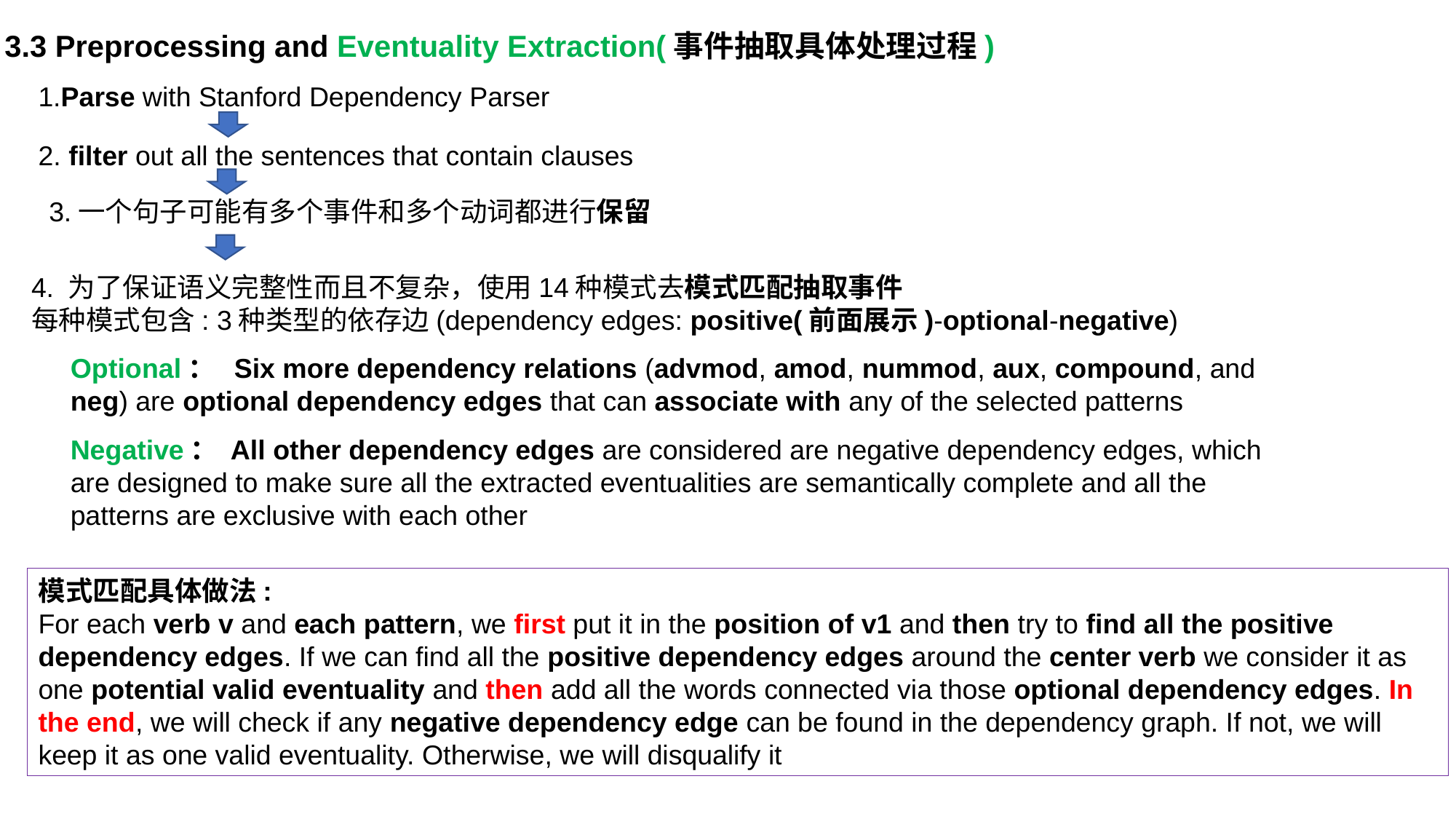

3.3 Preprocessing and Eventuality Extraction(事件抽取具体处理过程)
1.Parse with Stanford Dependency Parser

2. filter out all the sentences that contain clauses

3.一个句子可能有多个事件和多个动词都进行保留

4. 为了保证语义完整性而且不复杂，使用14种模式去模式匹配抽取事件
每种模式包含: 3种类型的依存边(dependency edges: positive(前面展示)-optional-negative)
Optional：  Six more dependency relations (advmod, amod, nummod, aux, compound, and neg) are optional dependency edges that can associate with any of the selected patterns
Negative： All other dependency edges are considered are negative dependency edges, which are designed to make sure all the extracted eventualities are semantically complete and all the patterns are exclusive with each other
模式匹配具体做法:
For each verb v and each pattern, we first put it in the position of v1 and then try to find all the positive dependency edges. If we can find all the positive dependency edges around the center verb we consider it as one potential valid eventuality and then add all the words connected via those optional dependency edges. In the end, we will check if any negative dependency edge can be found in the dependency graph. If not, we will keep it as one valid eventuality. Otherwise, we will disqualify it